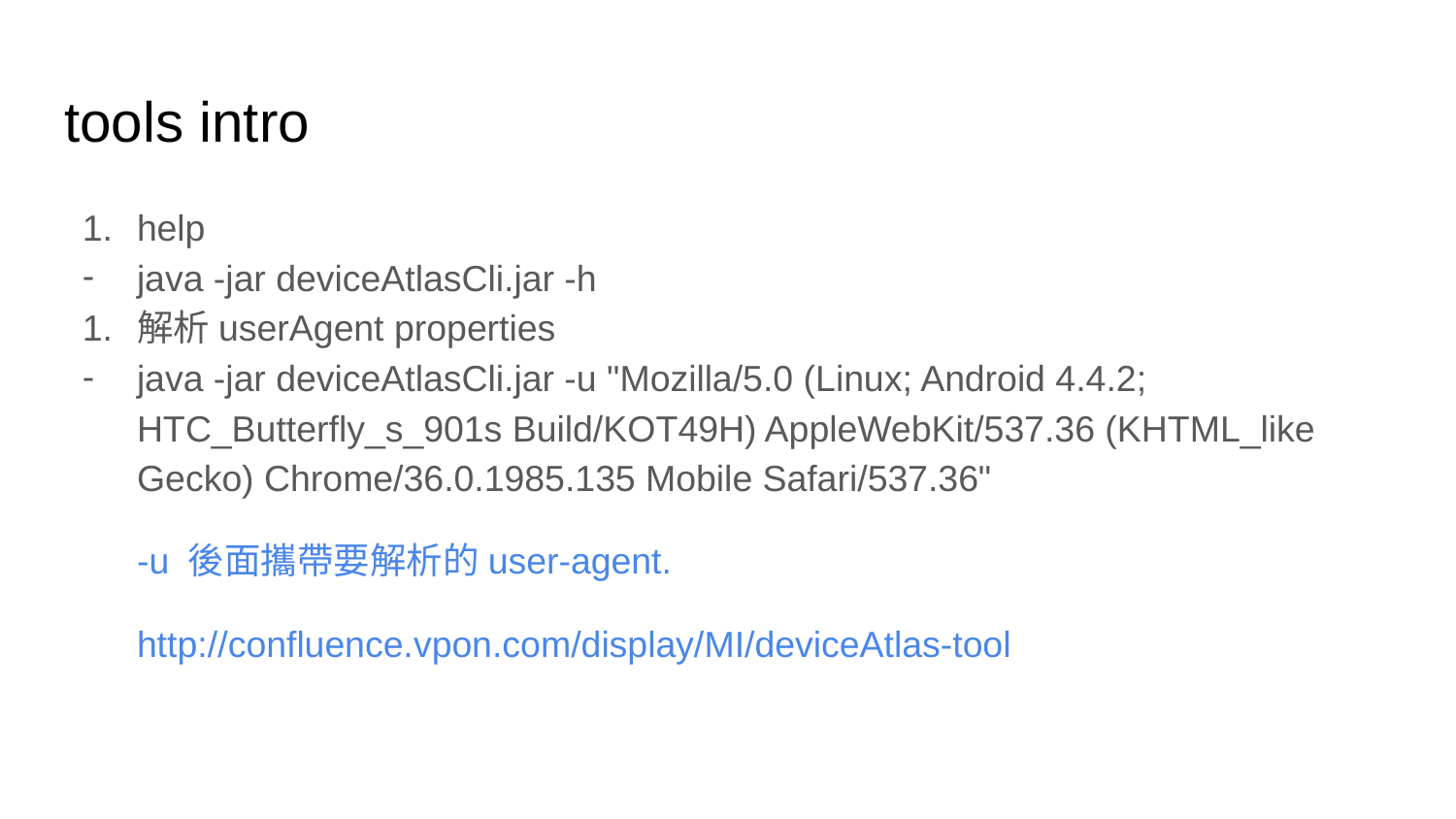

# tools intro
help
java -jar deviceAtlasCli.jar -h
解析userAgent properties
java -jar deviceAtlasCli.jar -u "Mozilla/5.0 (Linux; Android 4.4.2; HTC_Butterfly_s_901s Build/KOT49H) AppleWebKit/537.36 (KHTML_like Gecko) Chrome/36.0.1985.135 Mobile Safari/537.36"
-u 後面攜帶要解析的user-agent.
http://confluence.vpon.com/display/MI/deviceAtlas-tool